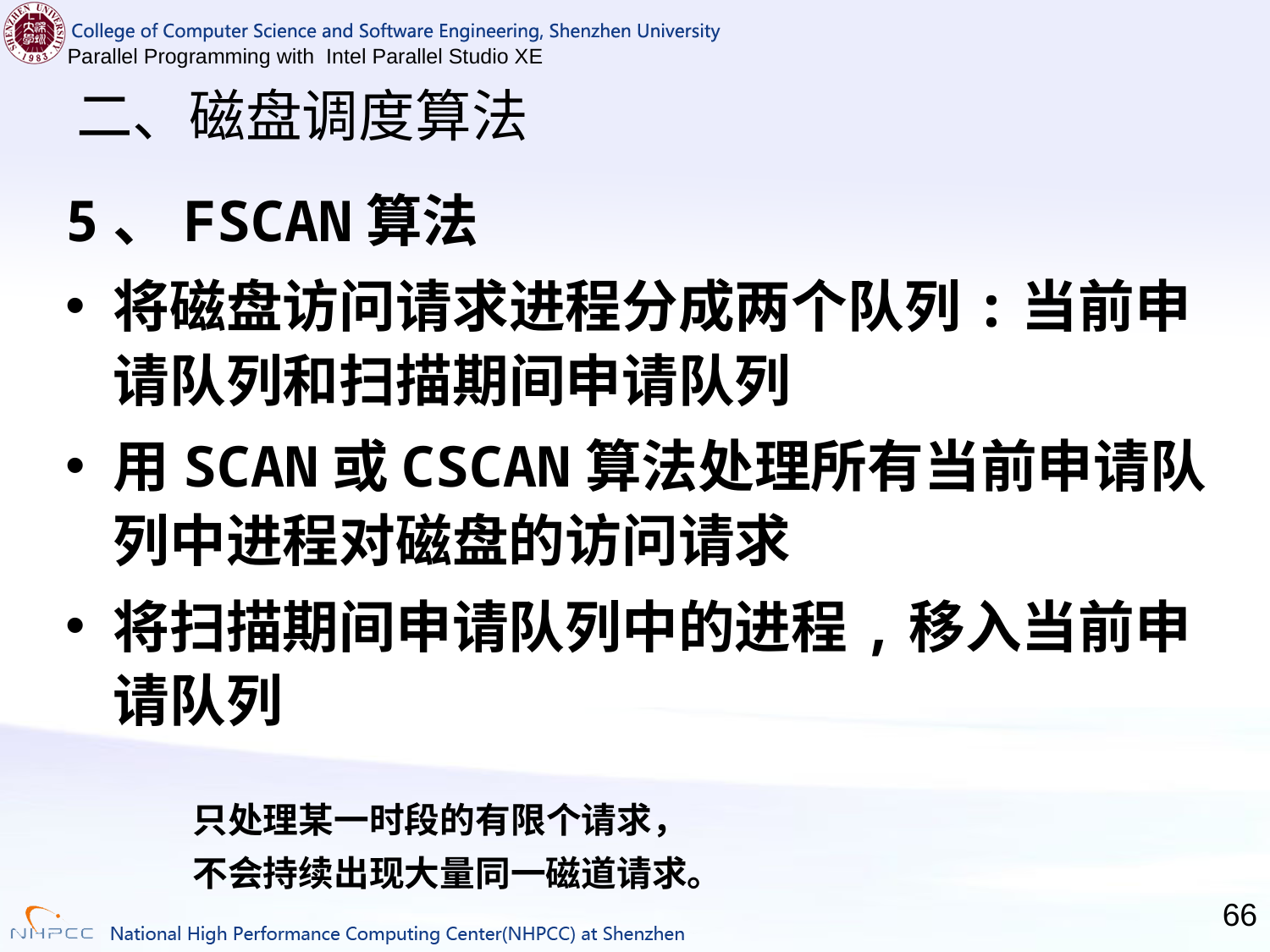

# 二、磁盘调度算法
5、FSCAN算法
将磁盘访问请求进程分成两个队列:当前申请队列和扫描期间申请队列
用SCAN或CSCAN算法处理所有当前申请队列中进程对磁盘的访问请求
将扫描期间申请队列中的进程,移入当前申请队列

只处理某一时段的有限个请求，
不会持续出现大量同一磁道请求。
66